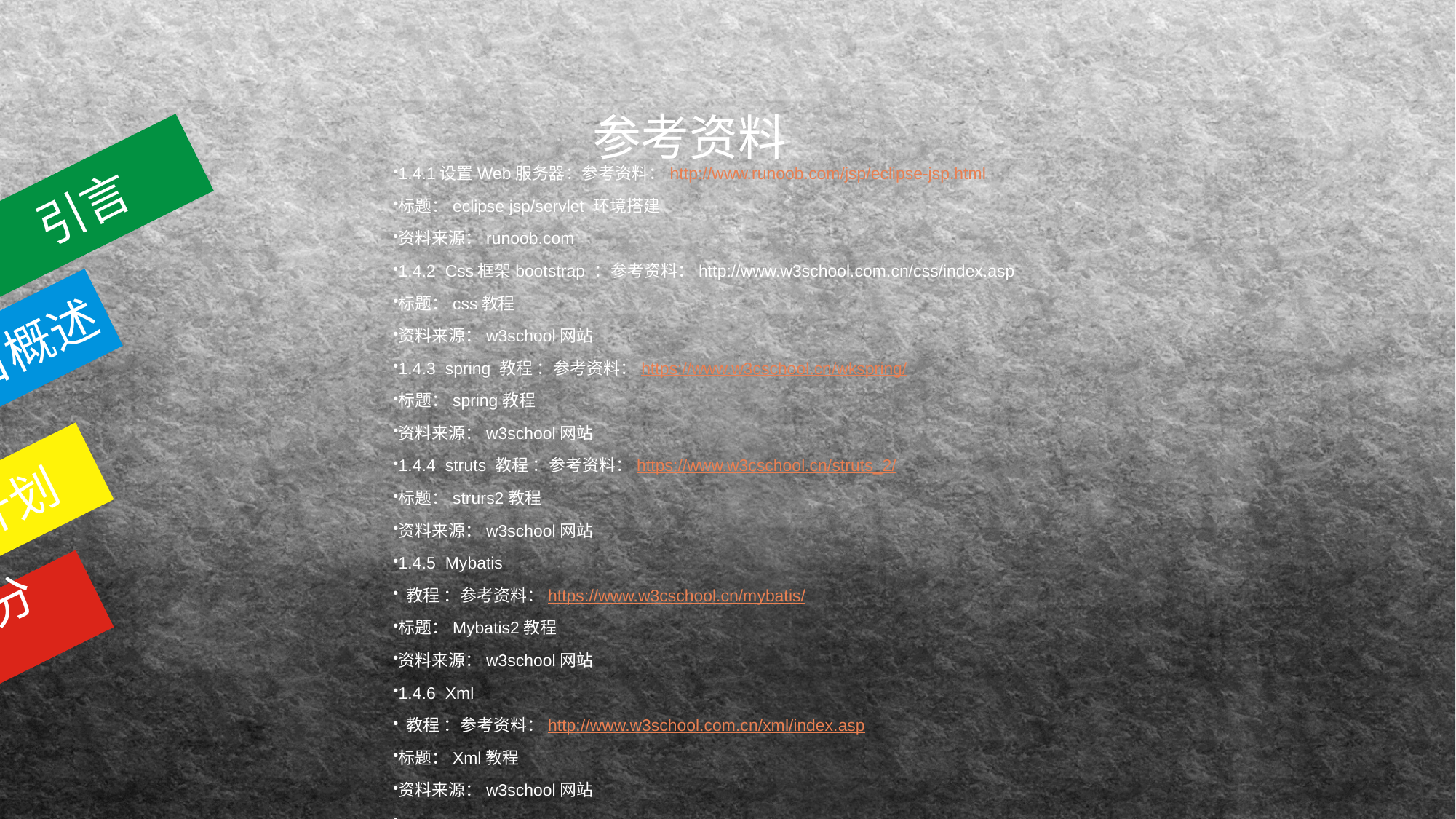

参考资料
1.4.1设置Web服务器：参考资料：http://www.runoob.com/jsp/eclipse-jsp.html
标题：eclipse jsp/servlet 环境搭建
资料来源：runoob.com
1.4.2  Css框架bootstrap ：参考资料：http://www.w3school.com.cn/css/index.asp
标题：css教程
资料来源：w3school网站
1.4.3  spring 教程 ：参考资料：https://www.w3cschool.cn/wkspring/
标题：spring教程
资料来源：w3school网站
1.4.4  struts 教程 ：参考资料：https://www.w3cschool.cn/struts_2/
标题：strurs2教程
资料来源：w3school网站
1.4.5  Mybatis
 教程 ：参考资料：https://www.w3cschool.cn/mybatis/
标题：Mybatis2教程
资料来源：w3school网站
1.4.6  Xml
 教程 ：参考资料：http://www.w3school.com.cn/xml/index.asp
标题：Xml教程
资料来源：w3school网站

               引言

项目概述

         实施计划
人员组织和分工